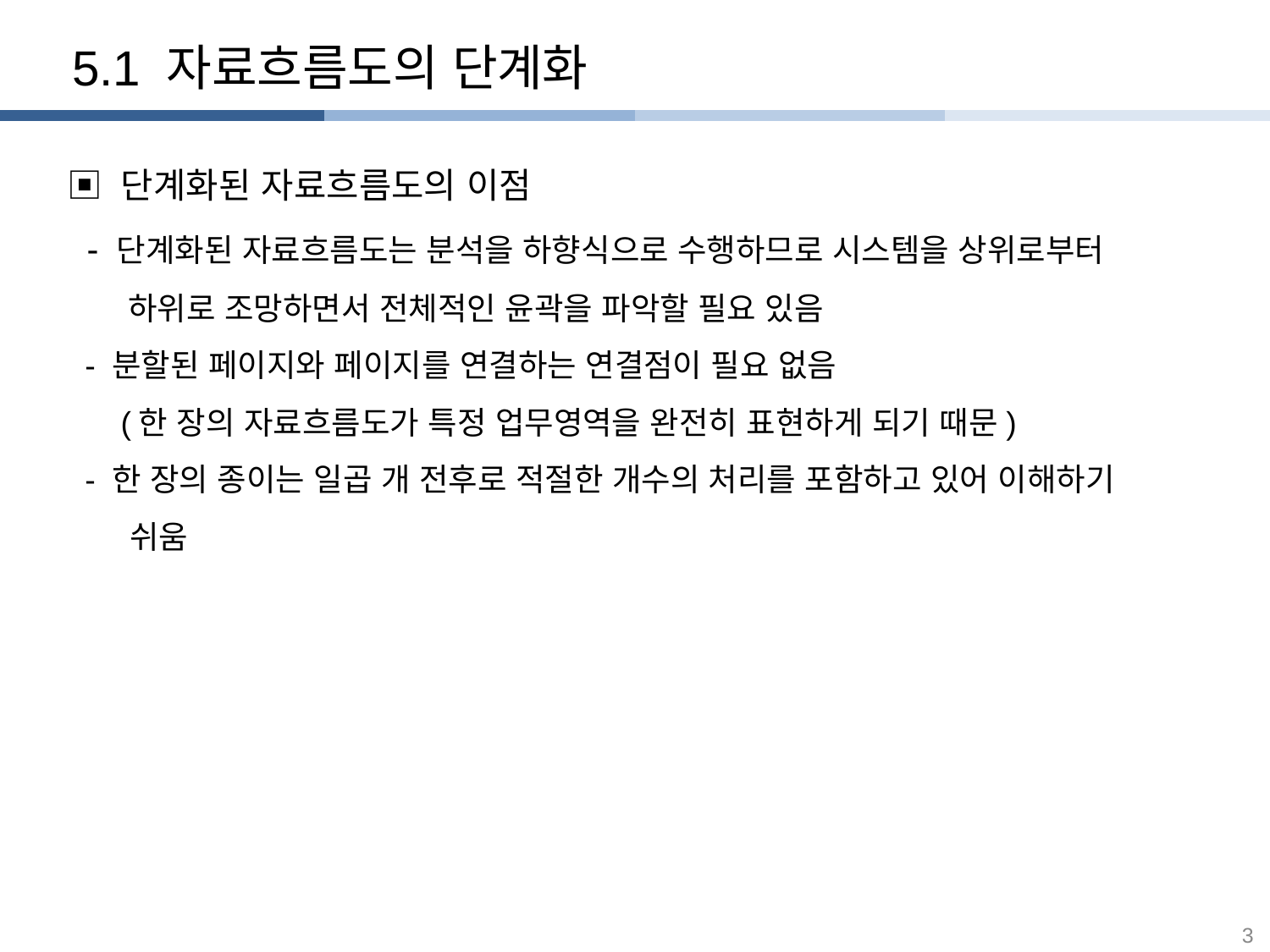

5.1 자료흐름도의 단계화
▣ 단계화된 자료흐름도의 이점
  - 단계화된 자료흐름도는 분석을 하향식으로 수행하므로 시스템을 상위로부터
      하위로 조망하면서 전체적인 윤곽을 파악할 필요 있음
  - 분할된 페이지와 페이지를 연결하는 연결점이 필요 없음
      (한 장의 자료흐름도가 특정 업무영역을 완전히 표현하게 되기 때문)
  - 한 장의 종이는 일곱 개 전후로 적절한 개수의 처리를 포함하고 있어 이해하기
  쉬움

3